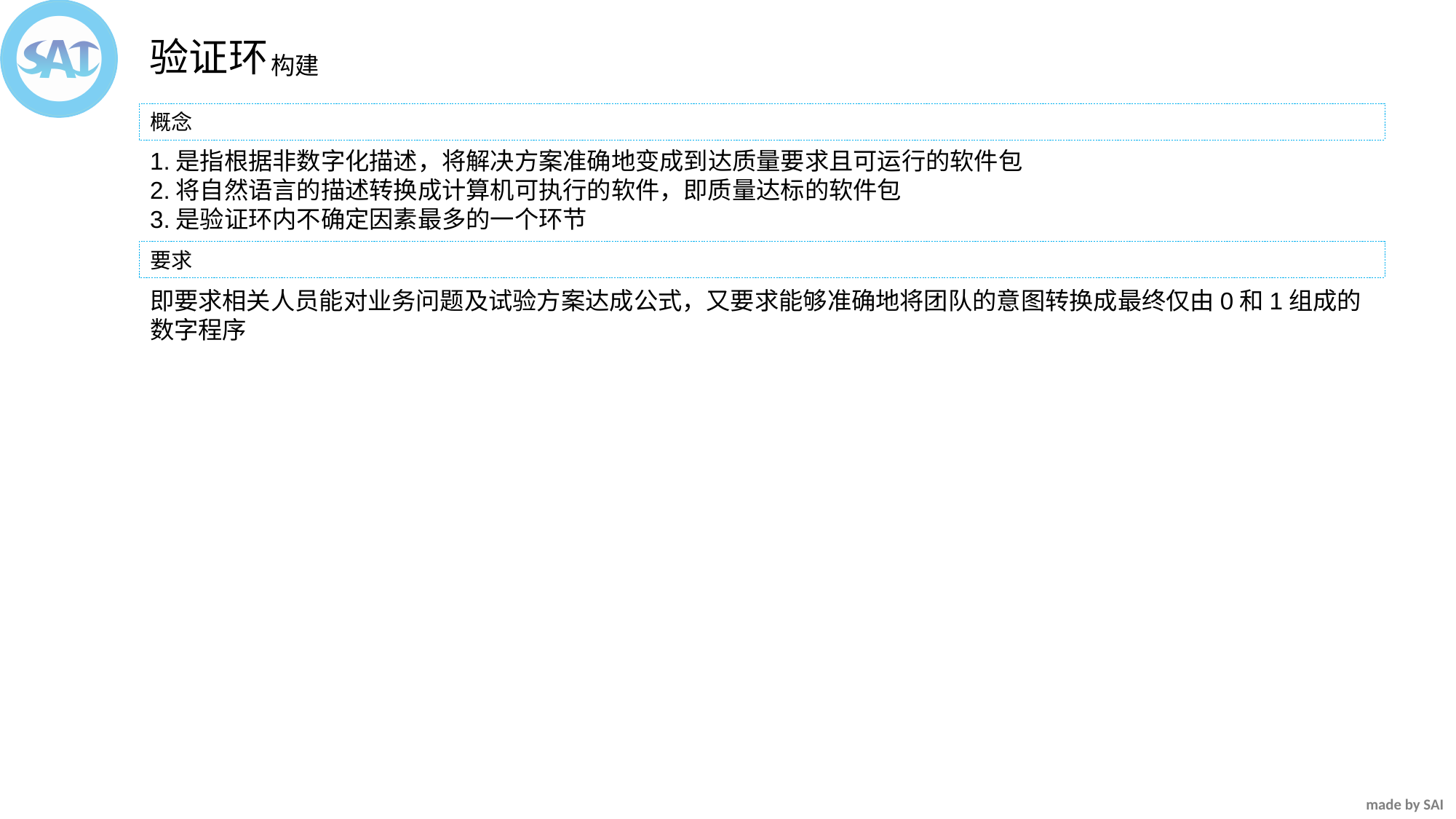

验证环
构建
概念
1.是指根据非数字化描述，将解决方案准确地变成到达质量要求且可运行的软件包
2.将自然语言的描述转换成计算机可执行的软件，即质量达标的软件包
3.是验证环内不确定因素最多的一个环节
要求
即要求相关人员能对业务问题及试验方案达成公式，又要求能够准确地将团队的意图转换成最终仅由0和1组成的数字程序